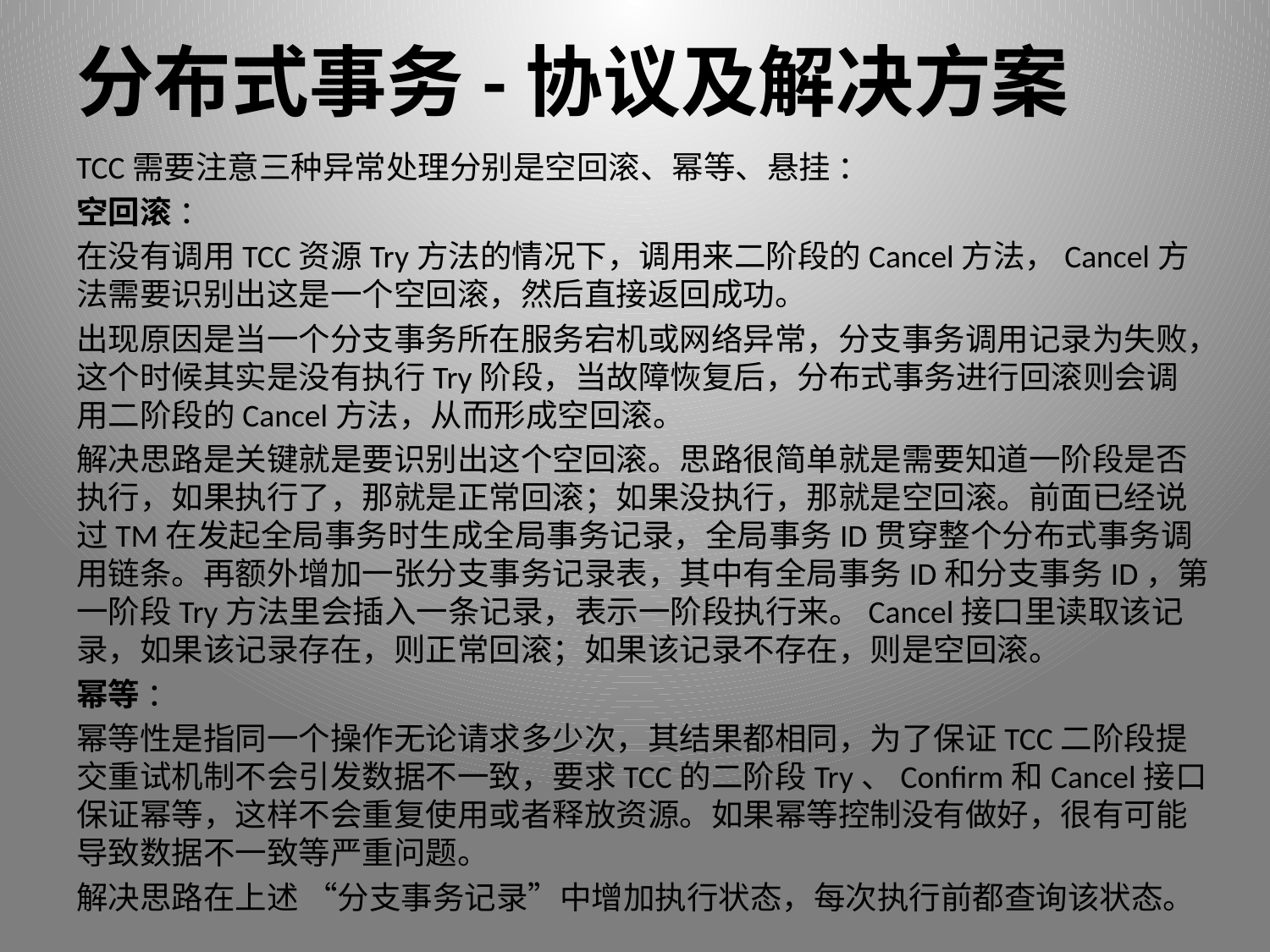

# 分布式事务-协议及解决方案
TCC需要注意三种异常处理分别是空回滚、幂等、悬挂 ：
空回滚 ：
在没有调用TCC资源Try方法的情况下，调用来二阶段的Cancel方法，Cancel方法需要识别出这是一个空回滚，然后直接返回成功。
出现原因是当一个分支事务所在服务宕机或网络异常，分支事务调用记录为失败，这个时候其实是没有执行Try阶段，当故障恢复后，分布式事务进行回滚则会调用二阶段的Cancel方法，从而形成空回滚。
解决思路是关键就是要识别出这个空回滚。思路很简单就是需要知道一阶段是否执行，如果执行了，那就是正常回滚；如果没执行，那就是空回滚。前面已经说过TM在发起全局事务时生成全局事务记录，全局事务ID贯穿整个分布式事务调用链条。再额外增加一张分支事务记录表，其中有全局事务ID和分支事务ID，第一阶段Try方法里会插入一条记录，表示一阶段执行来。Cancel接口里读取该记录，如果该记录存在，则正常回滚；如果该记录不存在，则是空回滚。
幂等 ：
幂等性是指同一个操作无论请求多少次，其结果都相同，为了保证TCC二阶段提交重试机制不会引发数据不一致，要求TCC的二阶段Try、Confirm和Cancel接口保证幂等，这样不会重复使用或者释放资源。如果幂等控制没有做好，很有可能导致数据不一致等严重问题。
解决思路在上述 “分支事务记录”中增加执行状态，每次执行前都查询该状态。